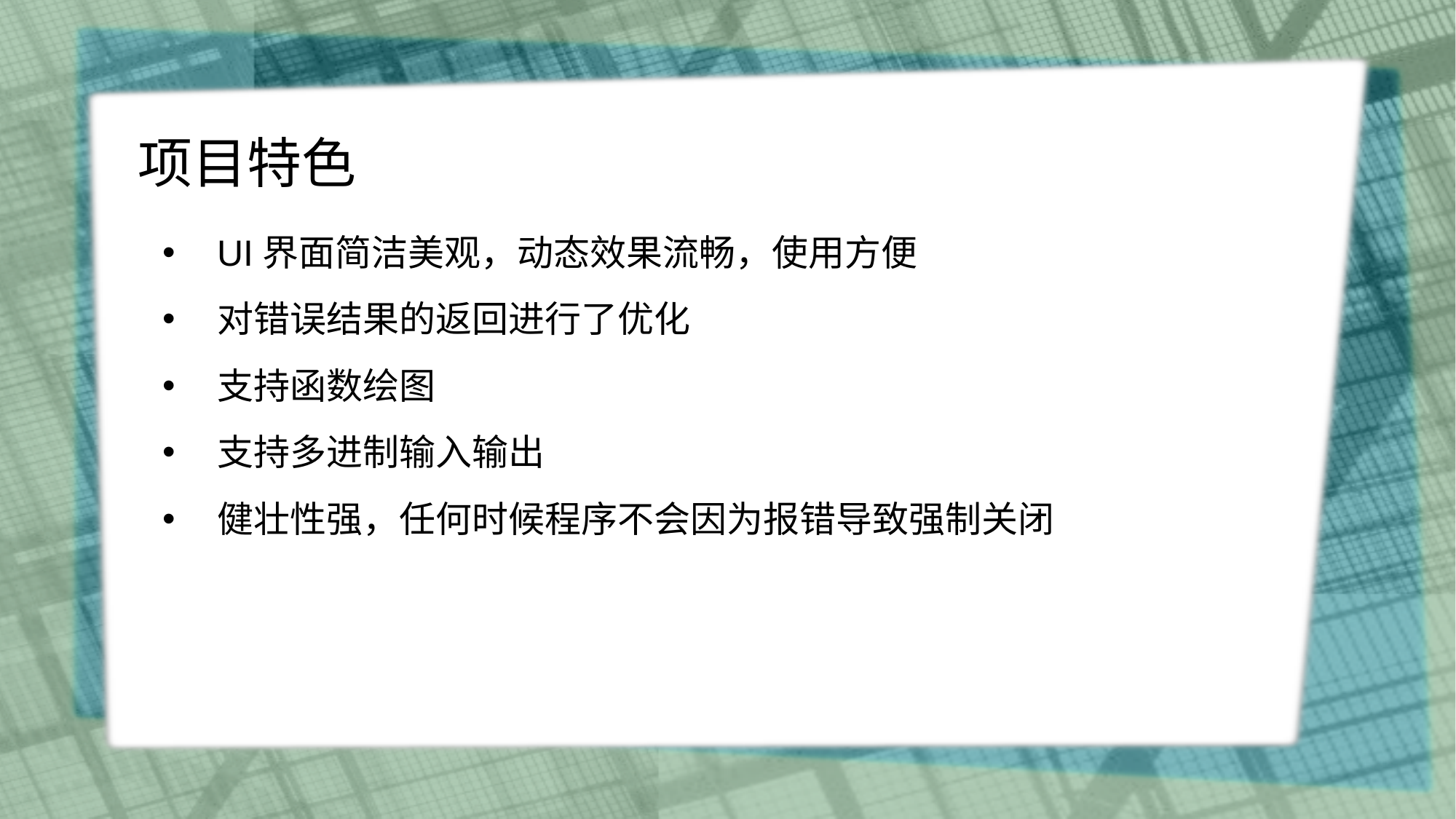

# 项目特色
UI界面简洁美观，动态效果流畅，使用方便
对错误结果的返回进行了优化
支持函数绘图
支持多进制输入输出
健壮性强，任何时候程序不会因为报错导致强制关闭